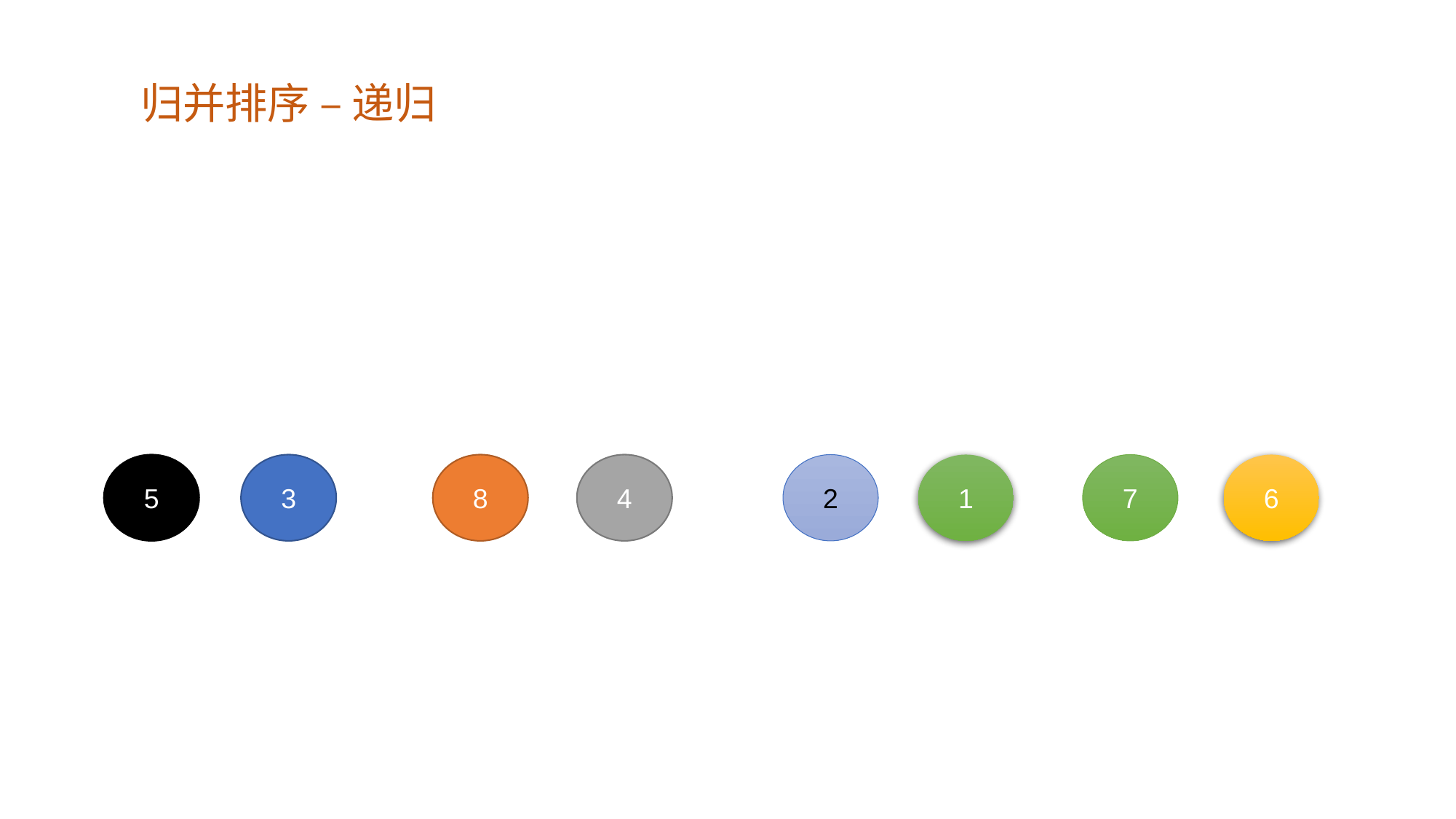

归并排序 – 递归
5
3
8
4
2
1
7
6